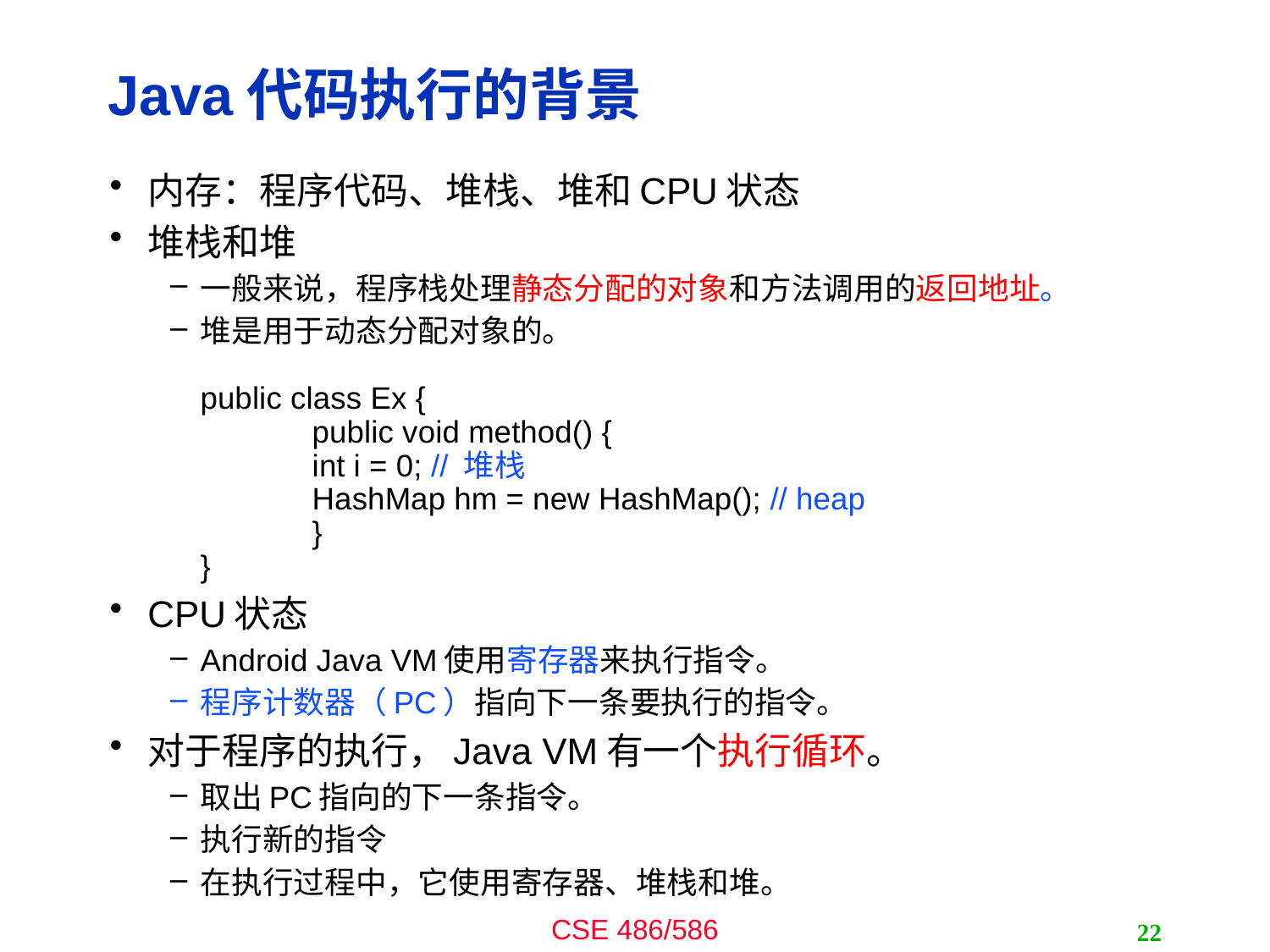

# Java代码执行的背景
内存：程序代码、堆栈、堆和CPU状态
堆栈和堆
一般来说，程序栈处理静态分配的对象和方法调用的返回地址。
堆是用于动态分配对象的。
public class Ex {
	public void method() {
		int i = 0; // 堆栈
		HashMap hm = new HashMap(); // heap
	}
}
CPU状态
Android Java VM使用寄存器来执行指令。
程序计数器（PC）指向下一条要执行的指令。
对于程序的执行，Java VM有一个执行循环。
取出PC指向的下一条指令。
执行新的指令
在执行过程中，它使用寄存器、堆栈和堆。
22